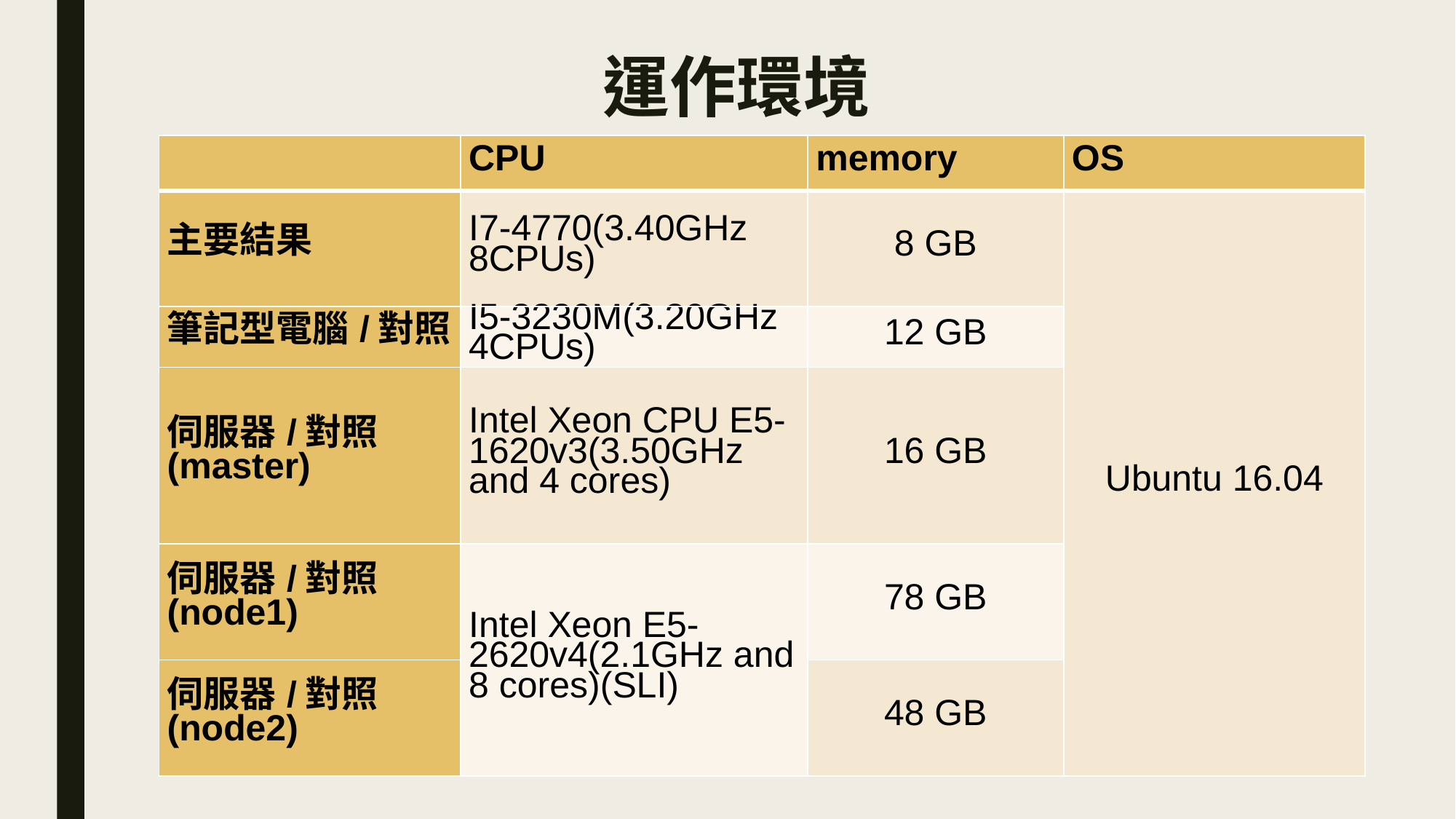

# 運作環境
|  | CPU | memory | OS |
| --- | --- | --- | --- |
| 主要結果 | I7-4770(3.40GHz 8CPUs) | 8 GB | Ubuntu 16.04 |
| 筆記型電腦/對照 | I5-3230M(3.20GHz 4CPUs) | 12 GB |  |
| 伺服器/對照 (master) | Intel Xeon CPU E5-1620v3(3.50GHz and 4 cores) | 16 GB |  |
| 伺服器/對照 (node1) | Intel Xeon E5-2620v4(2.1GHz and 8 cores)(SLI) | 78 GB |  |
| 伺服器/對照 (node2) |  | 48 GB |  |